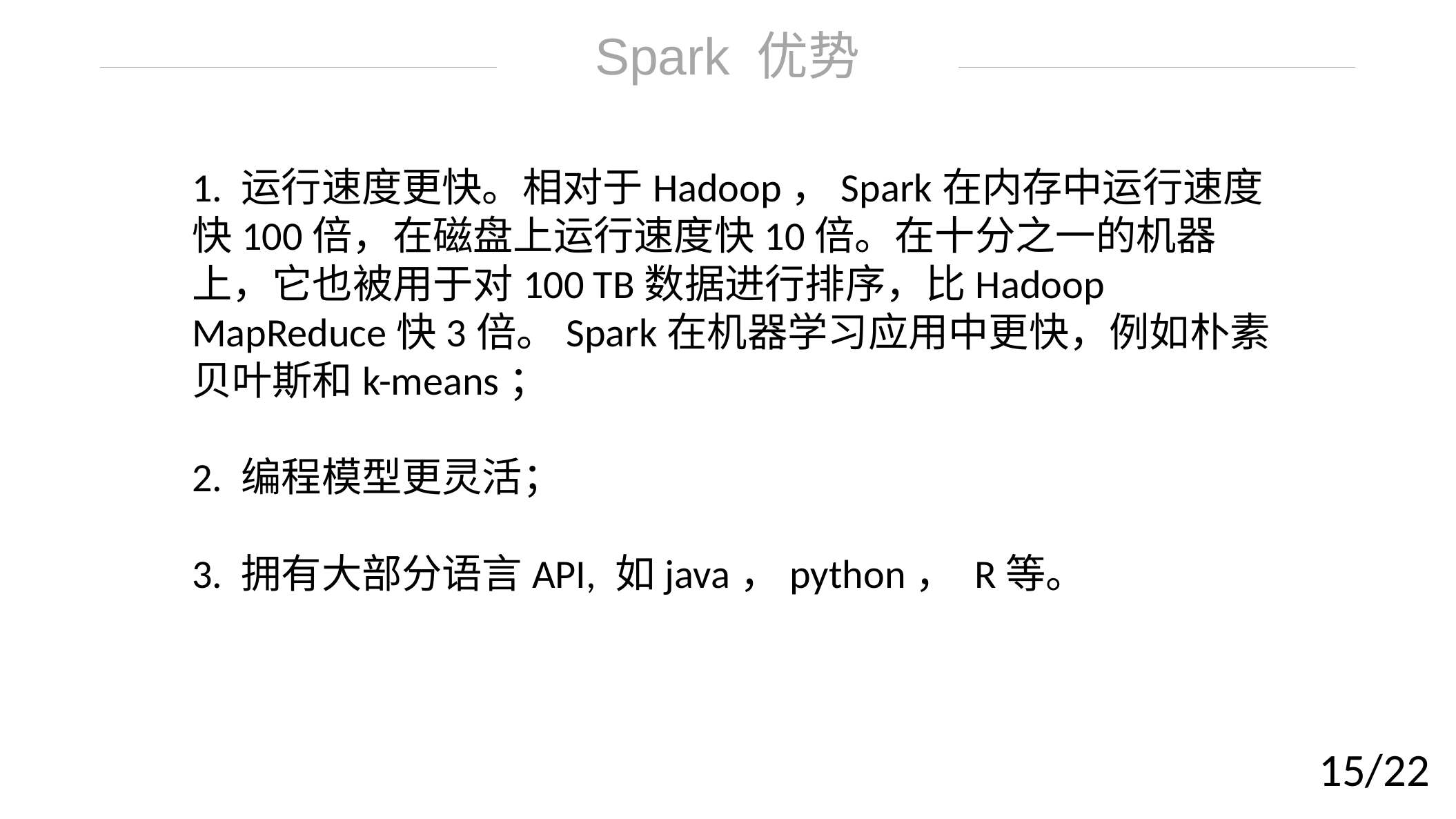

Spark 优势
1. 运行速度更快。相对于Hadoop，Spark在内存中运行速度快100倍，在磁盘上运行速度快10倍。在十分之一的机器上，它也被用于对100 TB数据进行排序，比Hadoop MapReduce快3倍。Spark在机器学习应用中更快，例如朴素贝叶斯和k-means；

2. 编程模型更灵活；

3. 拥有大部分语言API, 如java，python， R等。

15/22